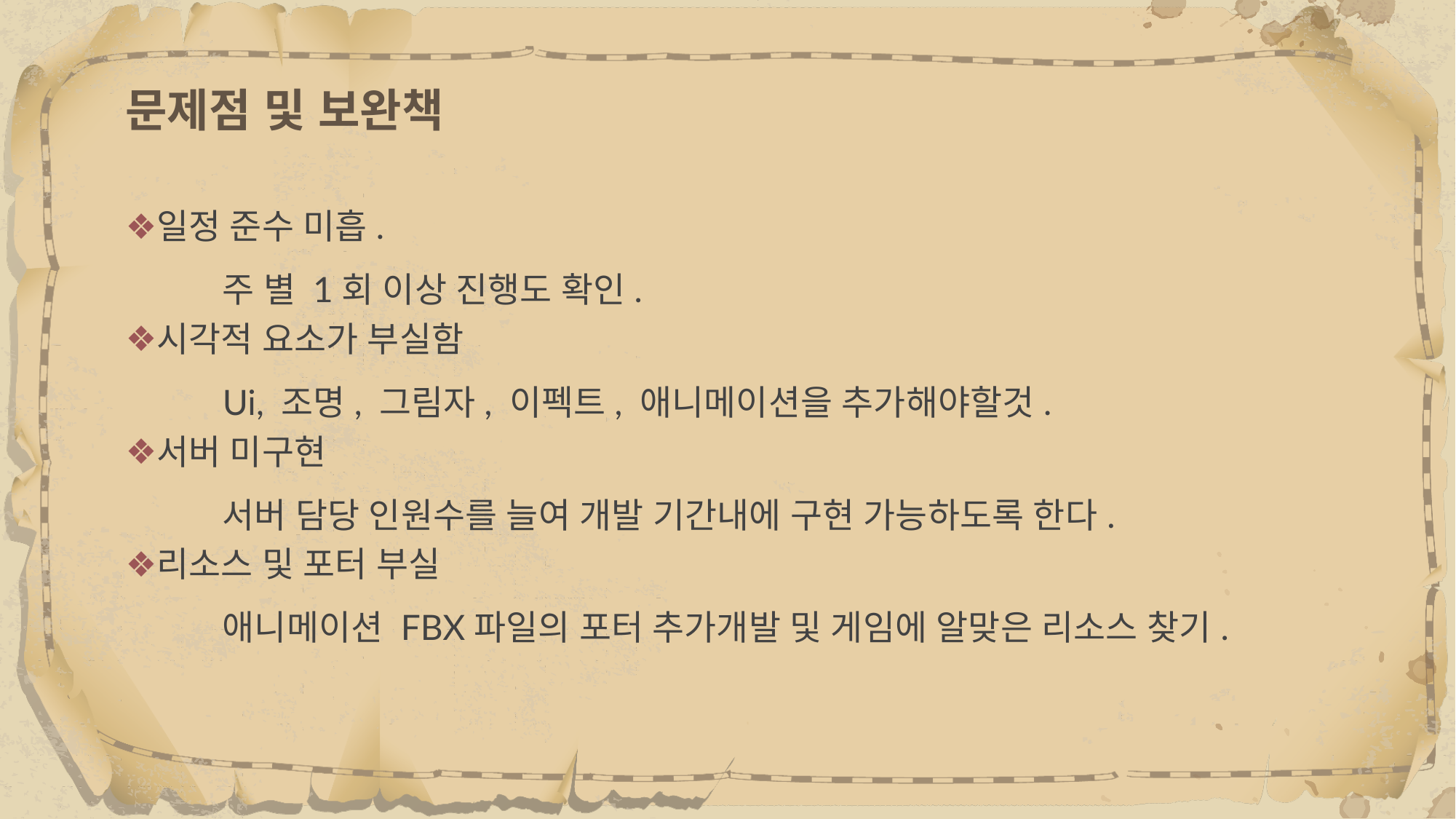

# 문제점 및 보완책
일정 준수 미흡.
주 별 1회 이상 진행도 확인.
시각적 요소가 부실함
Ui, 조명, 그림자, 이펙트, 애니메이션을 추가해야할것.
서버 미구현
서버 담당 인원수를 늘여 개발 기간내에 구현 가능하도록 한다.
리소스 및 포터 부실
애니메이션 FBX파일의 포터 추가개발 및 게임에 알맞은 리소스 찾기.